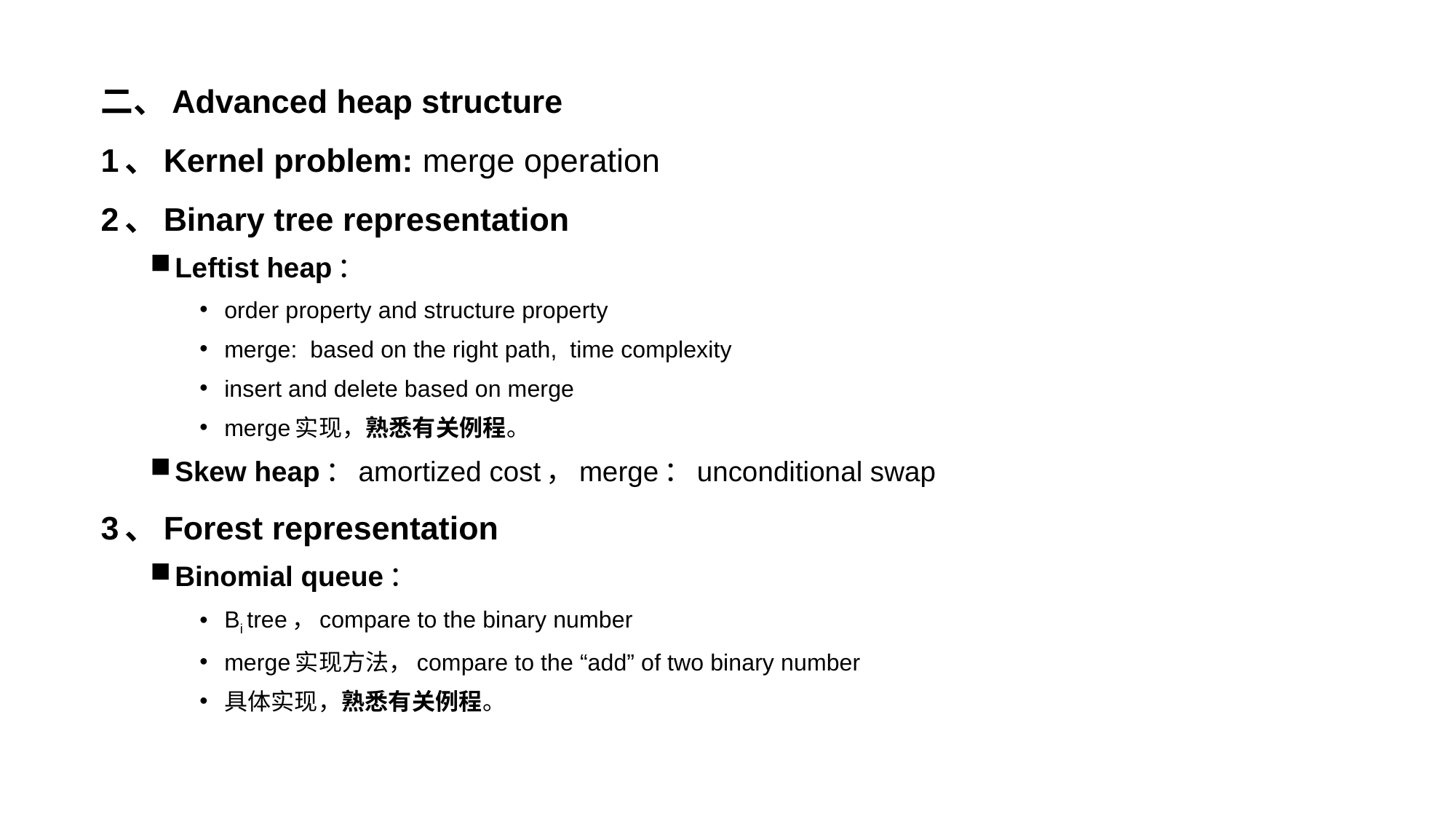

二、Advanced heap structure
1、Kernel problem: merge operation
2、Binary tree representation
Leftist heap：
order property and structure property
merge:  based on the right path,  time complexity
insert and delete based on merge
merge实现，熟悉有关例程。
Skew heap：amortized cost，merge：unconditional swap
3、Forest representation
Binomial queue：
Bi tree，compare to the binary number
merge实现方法，compare to the “add” of two binary number
具体实现，熟悉有关例程。